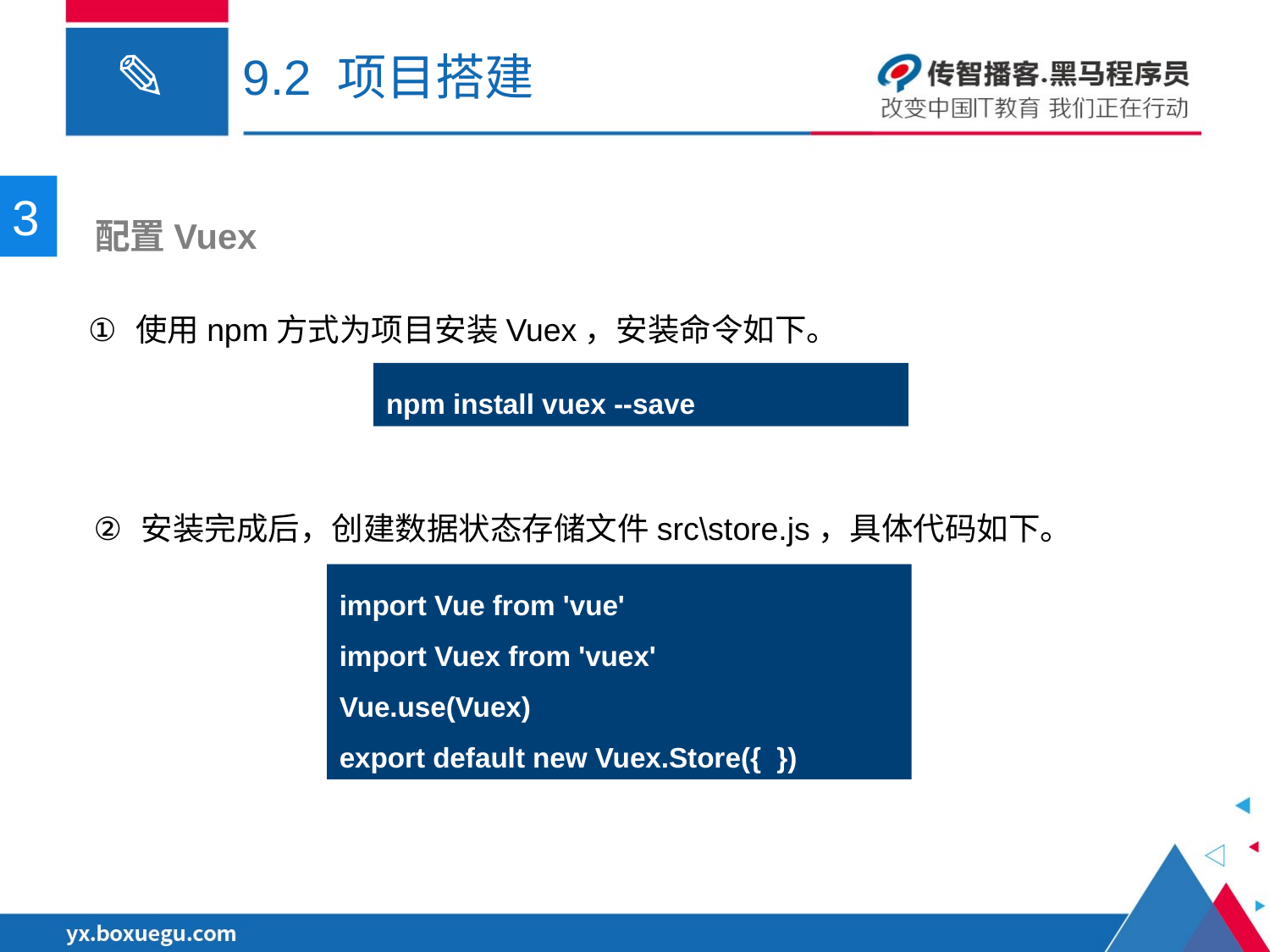

# 9.2 项目搭建

3
  配置Vuex
使用npm方式为项目安装Vuex，安装命令如下。
npm install vuex --save
安装完成后，创建数据状态存储文件src\store.js，具体代码如下。
import Vue from 'vue'
import Vuex from 'vuex'
Vue.use(Vuex)
export default new Vuex.Store({  })